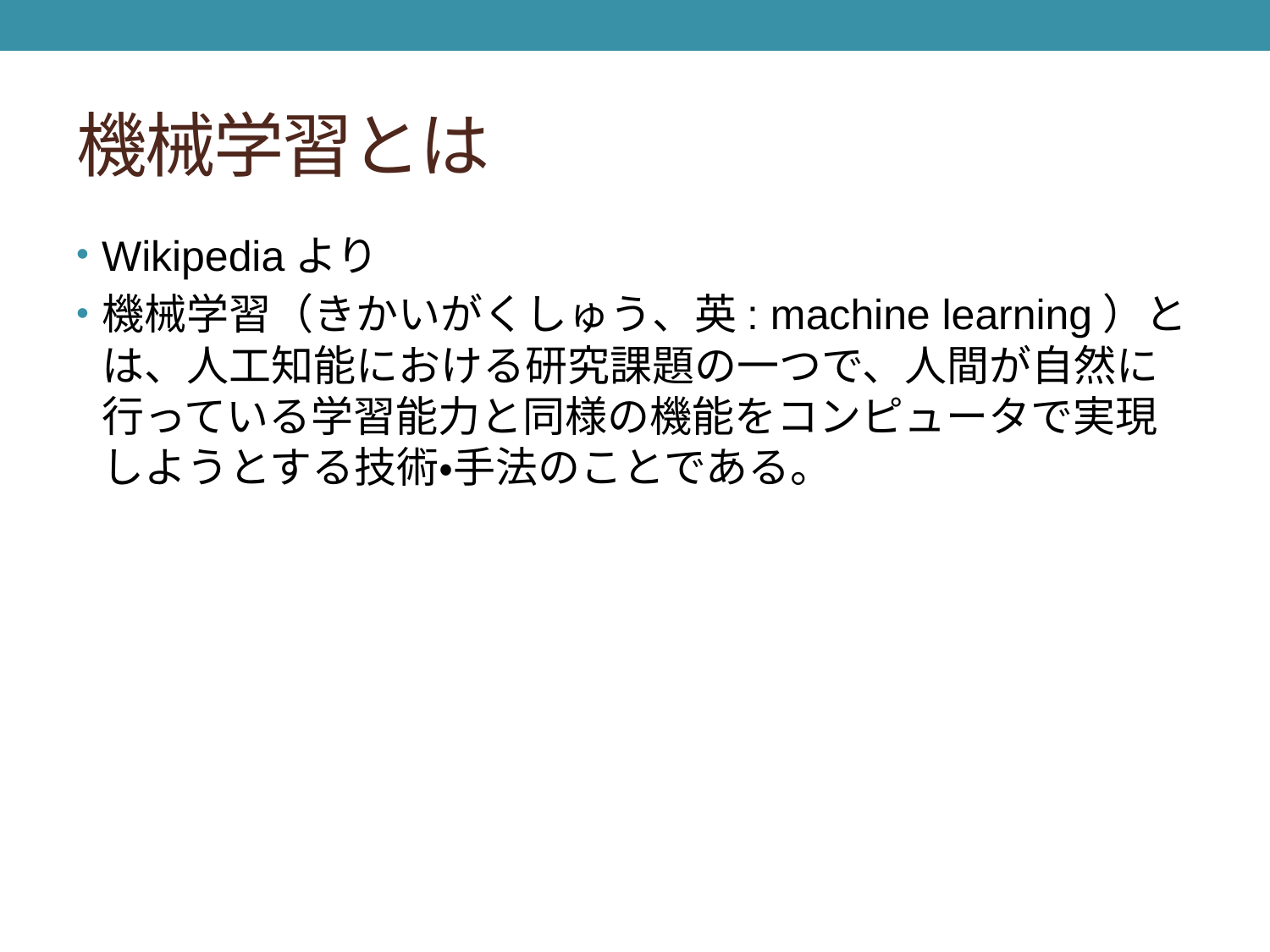

# 機械学習とは
Wikipediaより
機械学習（きかいがくしゅう、英: machine learning）とは、人工知能における研究課題の一つで、人間が自然に行っている学習能力と同様の機能をコンピュータで実現しようとする技術・手法のことである。